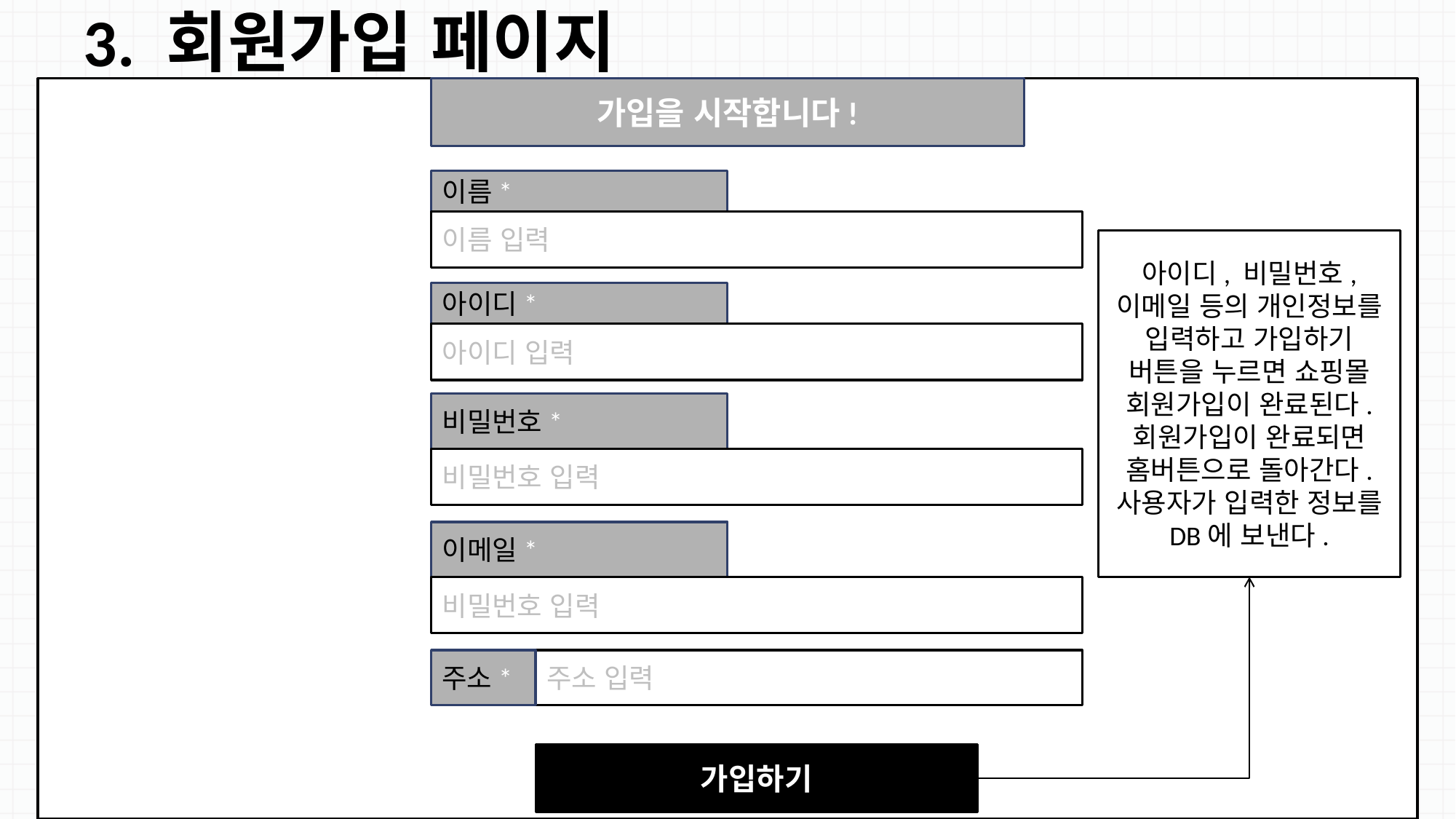

# 3. 회원가입 페이지

가입을 시작합니다!
이름*
이름 입력
아이디, 비밀번호, 이메일 등의 개인정보를 입력하고 가입하기 버튼을 누르면 쇼핑몰 회원가입이 완료된다. 회원가입이 완료되면 홈버튼으로 돌아간다. 사용자가 입력한 정보를 DB에 보낸다.
아이디*
아이디 입력
비밀번호*
비밀번호 입력
이메일*
비밀번호 입력
주소*
주소 입력
가입하기